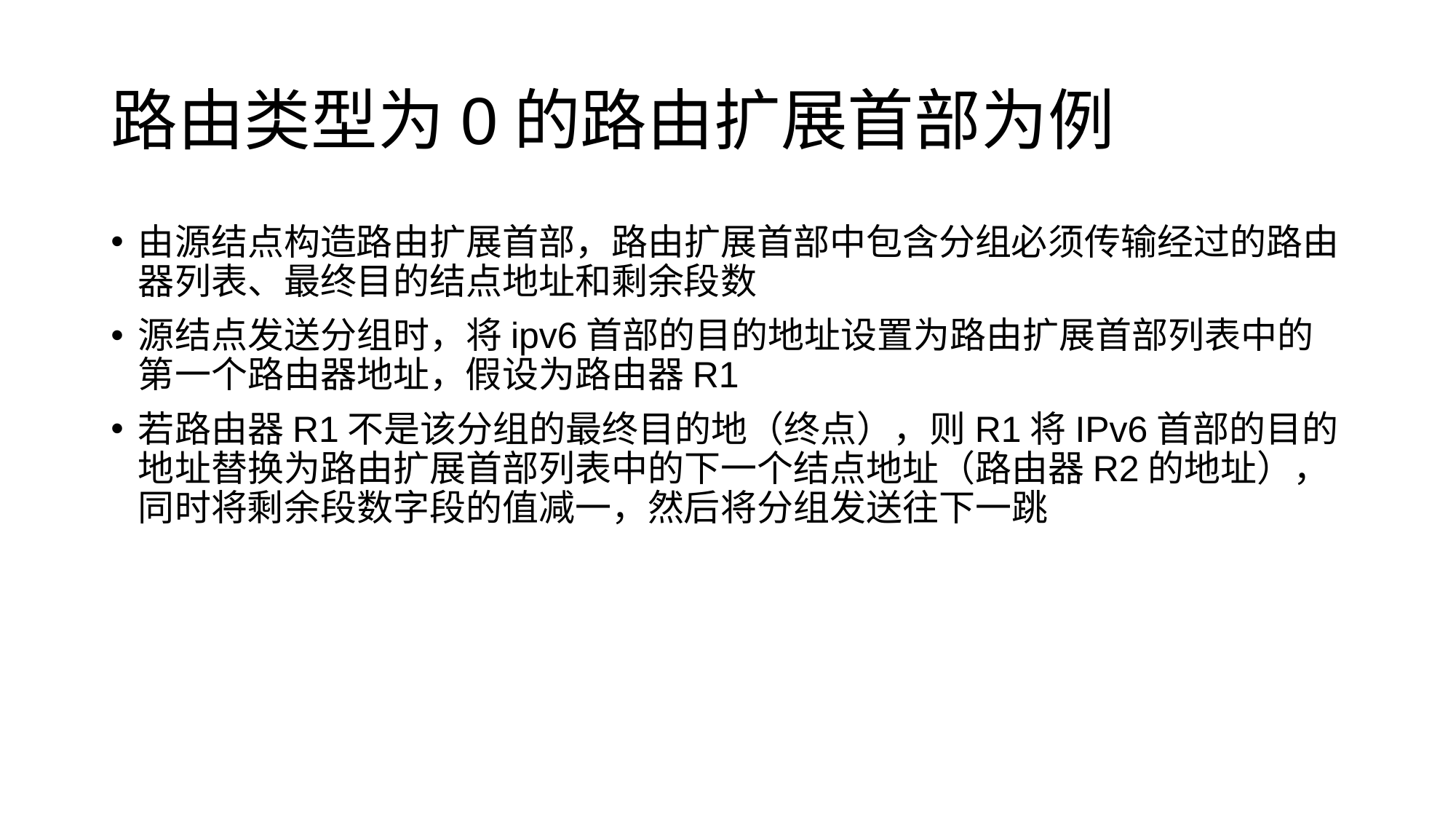

# 路由类型为0的路由扩展首部为例
由源结点构造路由扩展首部，路由扩展首部中包含分组必须传输经过的路由器列表、最终目的结点地址和剩余段数
源结点发送分组时，将ipv6首部的目的地址设置为路由扩展首部列表中的第一个路由器地址，假设为路由器R1
若路由器R1不是该分组的最终目的地（终点），则R1将IPv6首部的目的地址替换为路由扩展首部列表中的下一个结点地址（路由器R2的地址），同时将剩余段数字段的值减一，然后将分组发送往下一跳